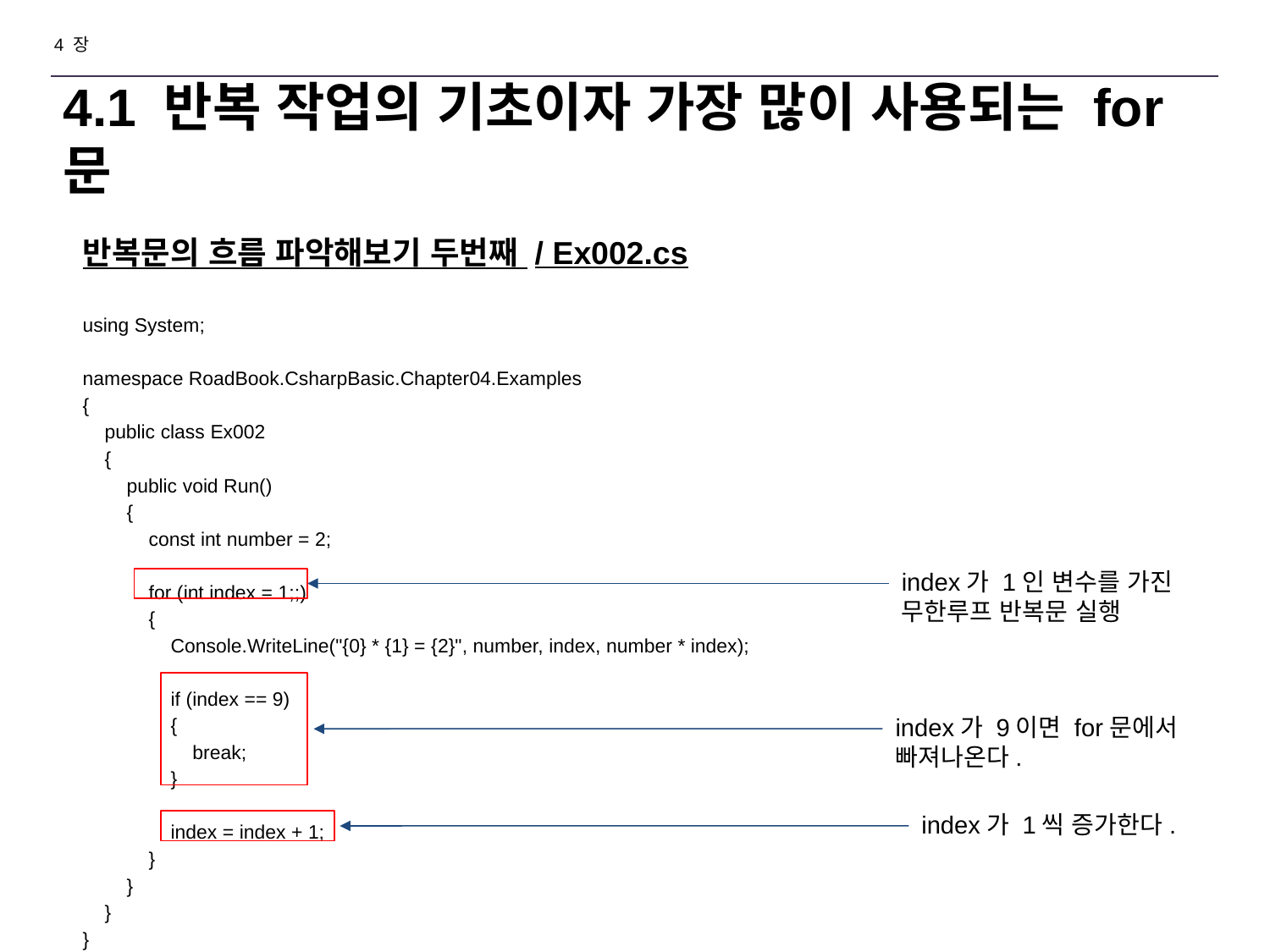

4 장
# 4.1 반복 작업의 기초이자 가장 많이 사용되는 for문
반복문의 흐름 파악해보기 두번째 / Ex002.cs

using System;

namespace RoadBook.CsharpBasic.Chapter04.Examples
{
    public class Ex002
    {
        public void Run()
        {
            const int number = 2;

            for (int index = 1;;)
            {
                Console.WriteLine("{0} * {1} = {2}", number, index, number * index);

                if (index == 9)
                {
                    break;
                }

                index = index + 1;
            }
        }
    }
}

index가 1인 변수를 가진 무한루프 반복문 실행

index가 9이면 for문에서 빠져나온다.
index가 1씩 증가한다.